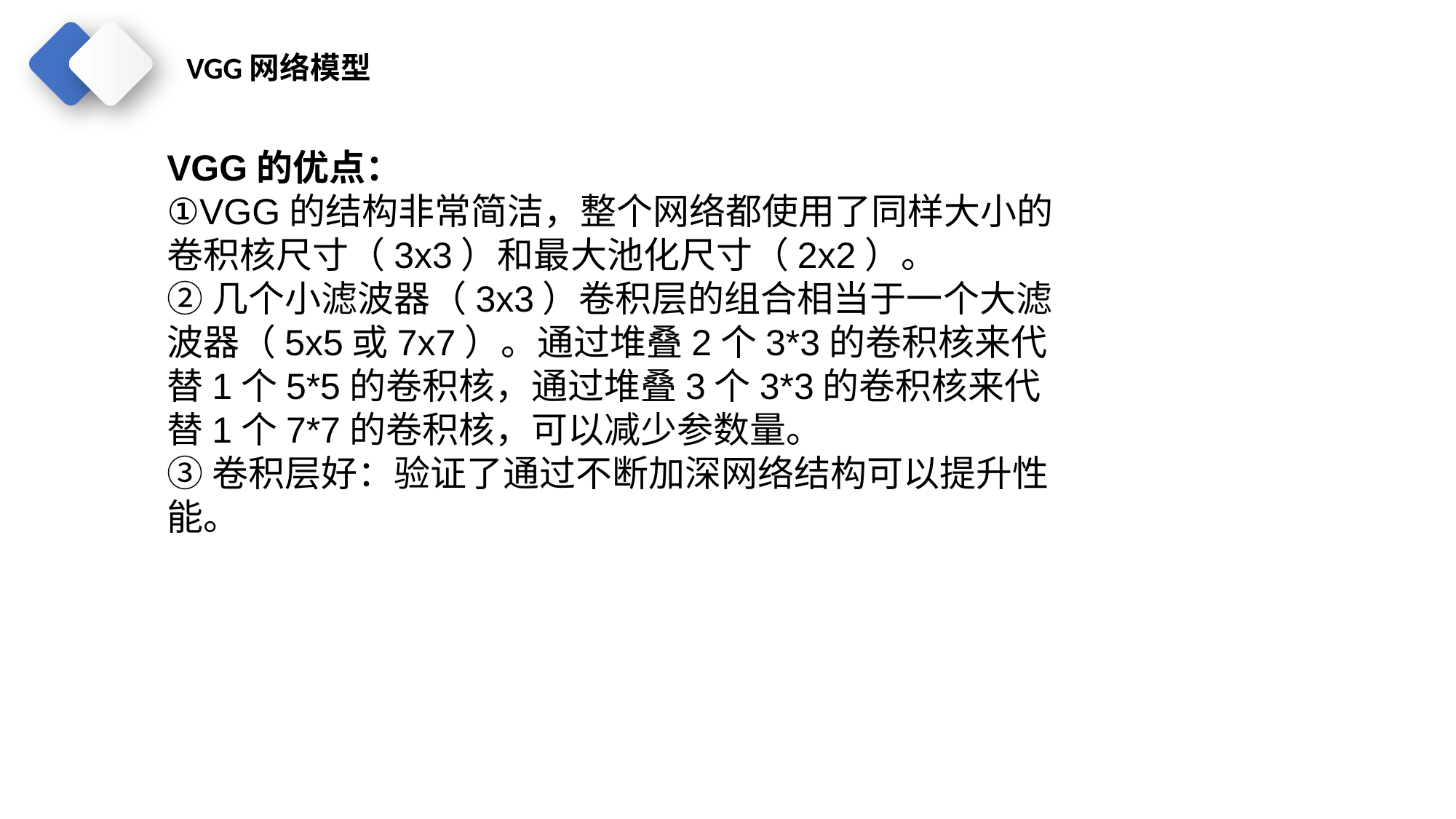

VGG网络模型
VGG的优点：
①VGG的结构非常简洁，整个网络都使用了同样大小的卷积核尺寸（3x3）和最大池化尺寸（2x2）。
②几个小滤波器（3x3）卷积层的组合相当于一个大滤波器（5x5或7x7）。通过堆叠2个3*3的卷积核来代替1个5*5的卷积核，通过堆叠3个3*3的卷积核来代替1个7*7的卷积核，可以减少参数量。
③卷积层好：验证了通过不断加深网络结构可以提升性能。